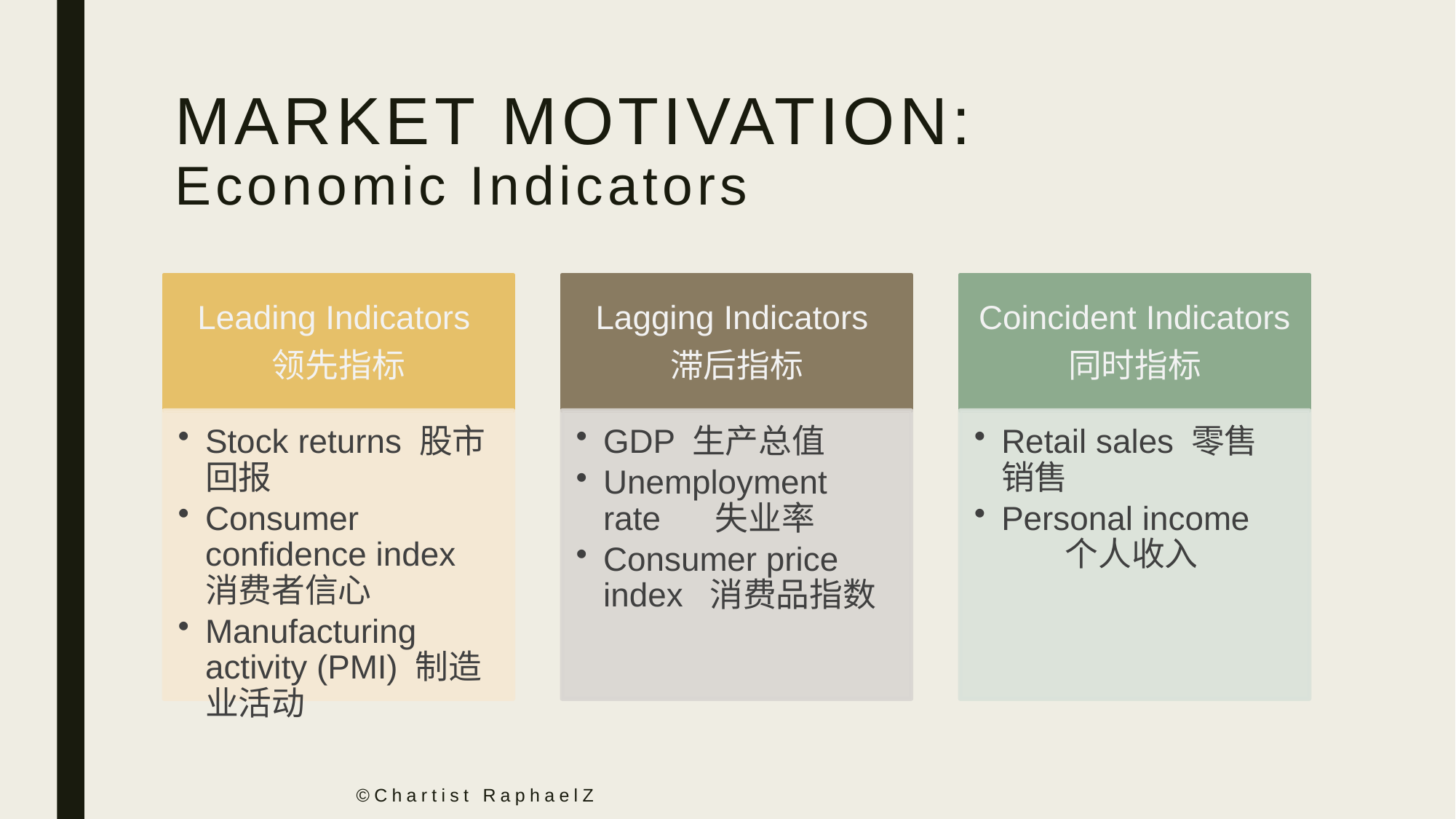

# MARKET MOTIVATION: Economic Indicators
Leading Indicators
领先指标
Stock returns 股市回报
Consumer confidence index 消费者信心
Manufacturing activity (PMI) 制造业活动
Lagging Indicators
滞后指标
GDP 生产总值
Unemployment rate     失业率
Consumer price index  消费品指数
Coincident Indicators
同时指标
Retail sales 零售销售
Personal income           个人收入
©️Chartist RaphaelZ